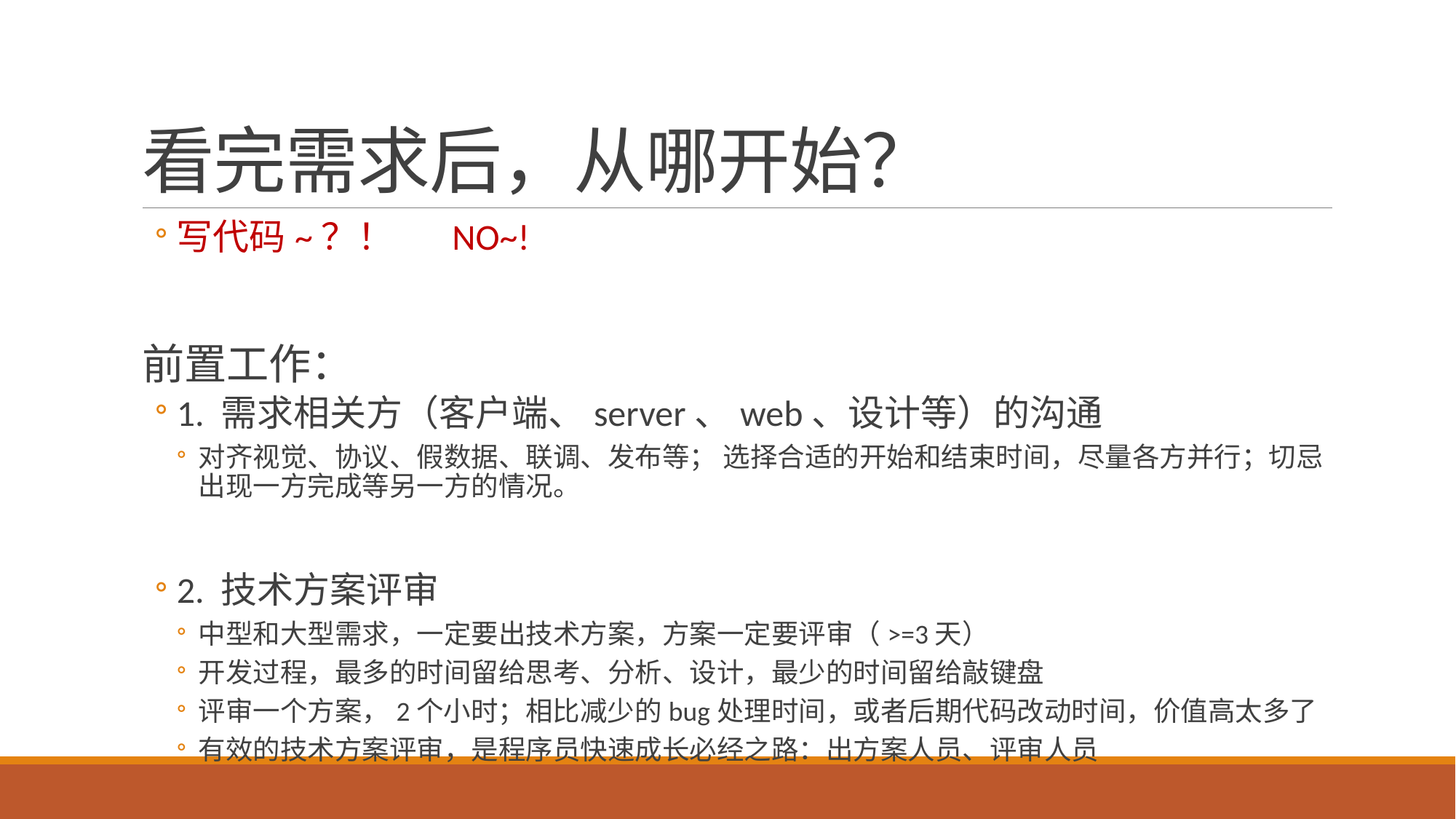

# 看完需求后，从哪开始？
写代码~？！      NO~!

前置工作：
1. 需求相关方（客户端、server、web、设计等）的沟通
对齐视觉、协议、假数据、联调、发布等； 选择合适的开始和结束时间，尽量各方并行；切忌出现一方完成等另一方的情况。

2. 技术方案评审
中型和大型需求，一定要出技术方案，方案一定要评审（>=3天）
开发过程，最多的时间留给思考、分析、设计，最少的时间留给敲键盘
评审一个方案，2个小时；相比减少的bug处理时间，或者后期代码改动时间，价值高太多了
有效的技术方案评审，是程序员快速成长必经之路：出方案人员、评审人员